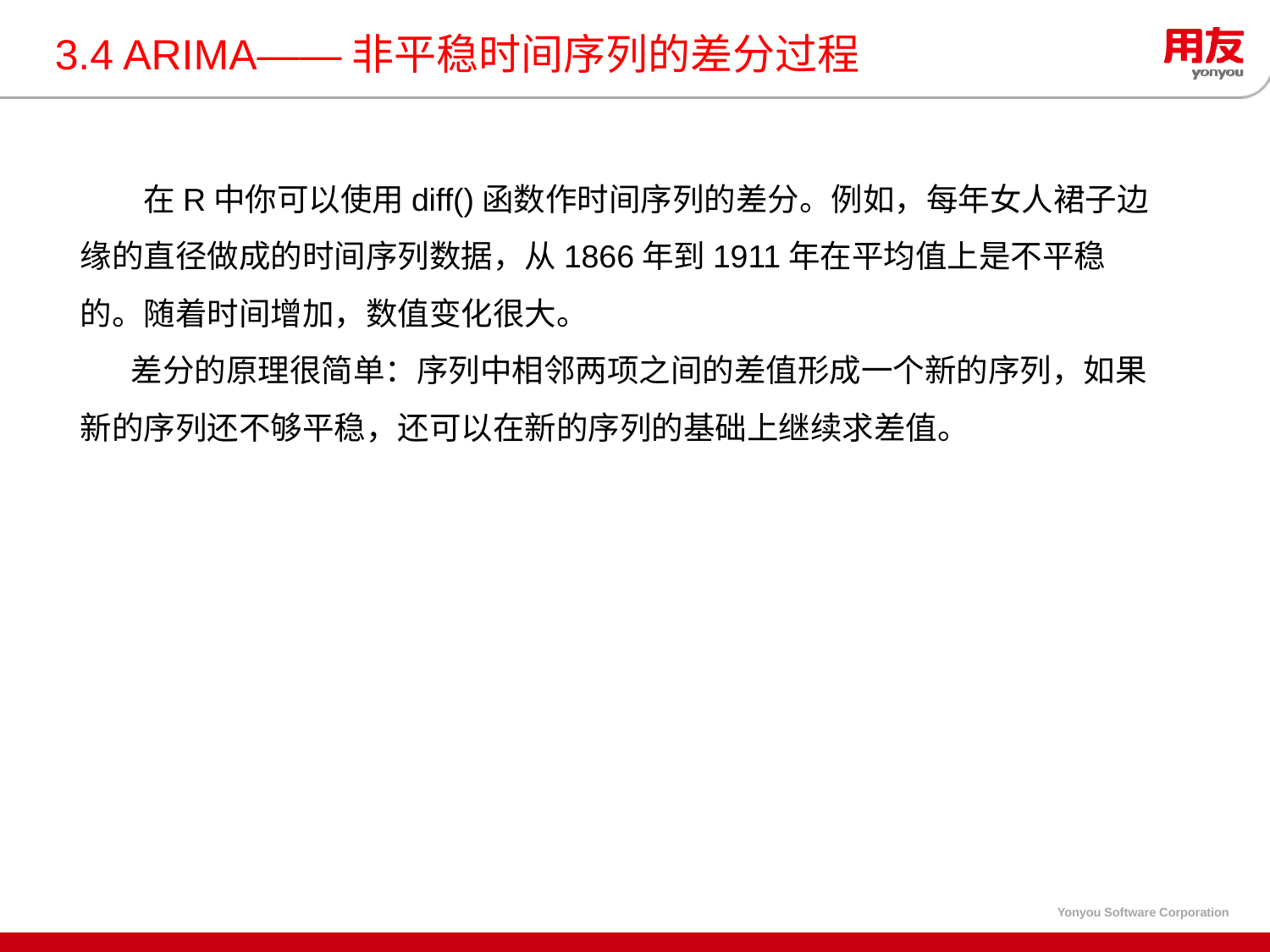

# 3.4 ARIMA——非平稳时间序列的差分过程
　　在R中你可以使用diff()函数作时间序列的差分。例如，每年女人裙子边缘的直径做成的时间序列数据，从1866年到1911年在平均值上是不平稳的。随着时间增加，数值变化很大。
      差分的原理很简单：序列中相邻两项之间的差值形成一个新的序列，如果新的序列还不够平稳，还可以在新的序列的基础上继续求差值。